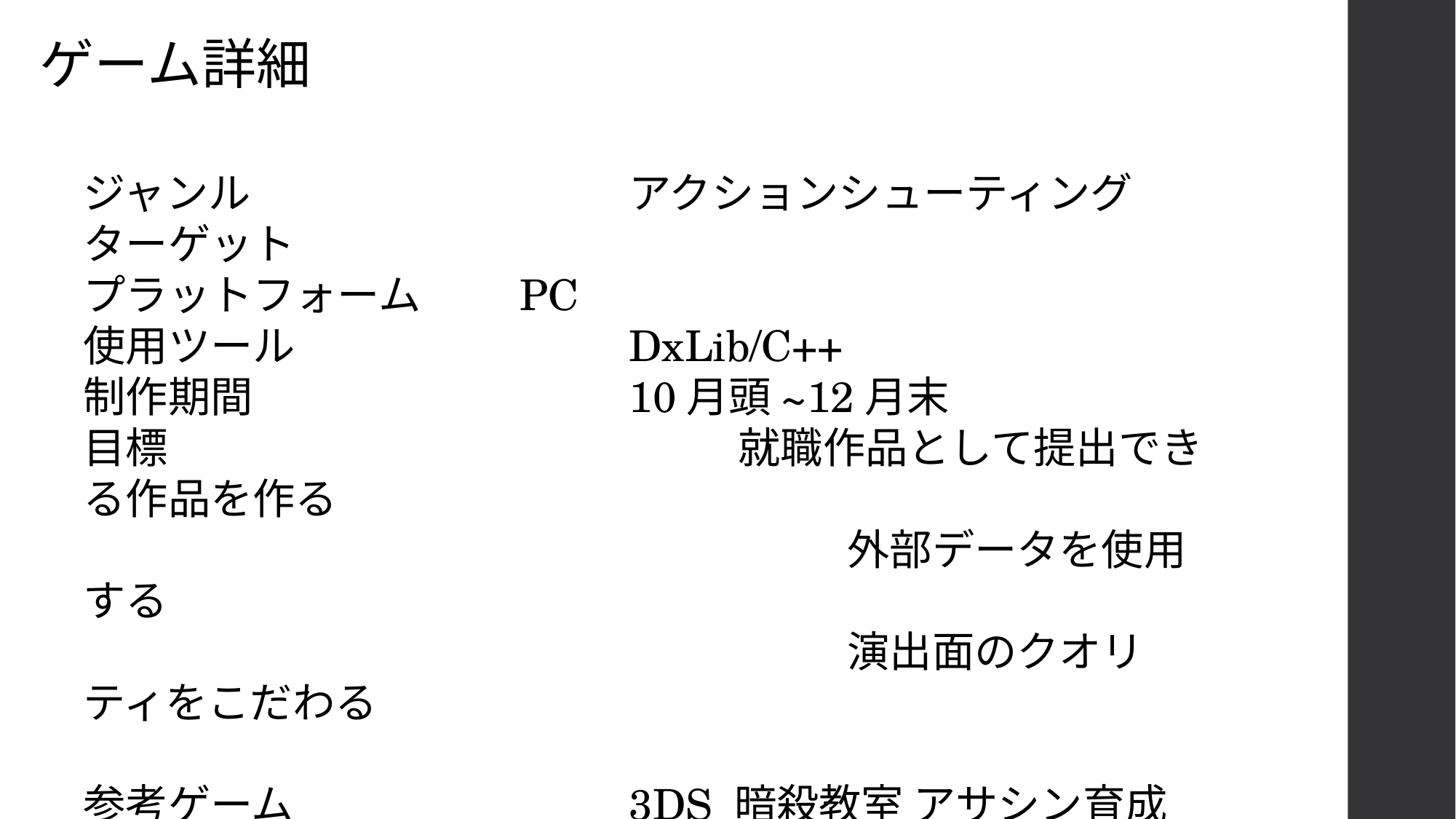

ゲーム詳細
ジャンル	　			アクションシューティング
ターゲット
プラットフォーム 	PC
使用ツール　 			DxLib/C++
制作期間	　			10月頭~12月末
目標		　	    			就職作品として提出できる作品を作る
	　	　		   			外部データを使用する
		  		    			演出面のクオリティをこだわる

参考ゲーム　			3DS 暗殺教室 アサシン育成計画!!